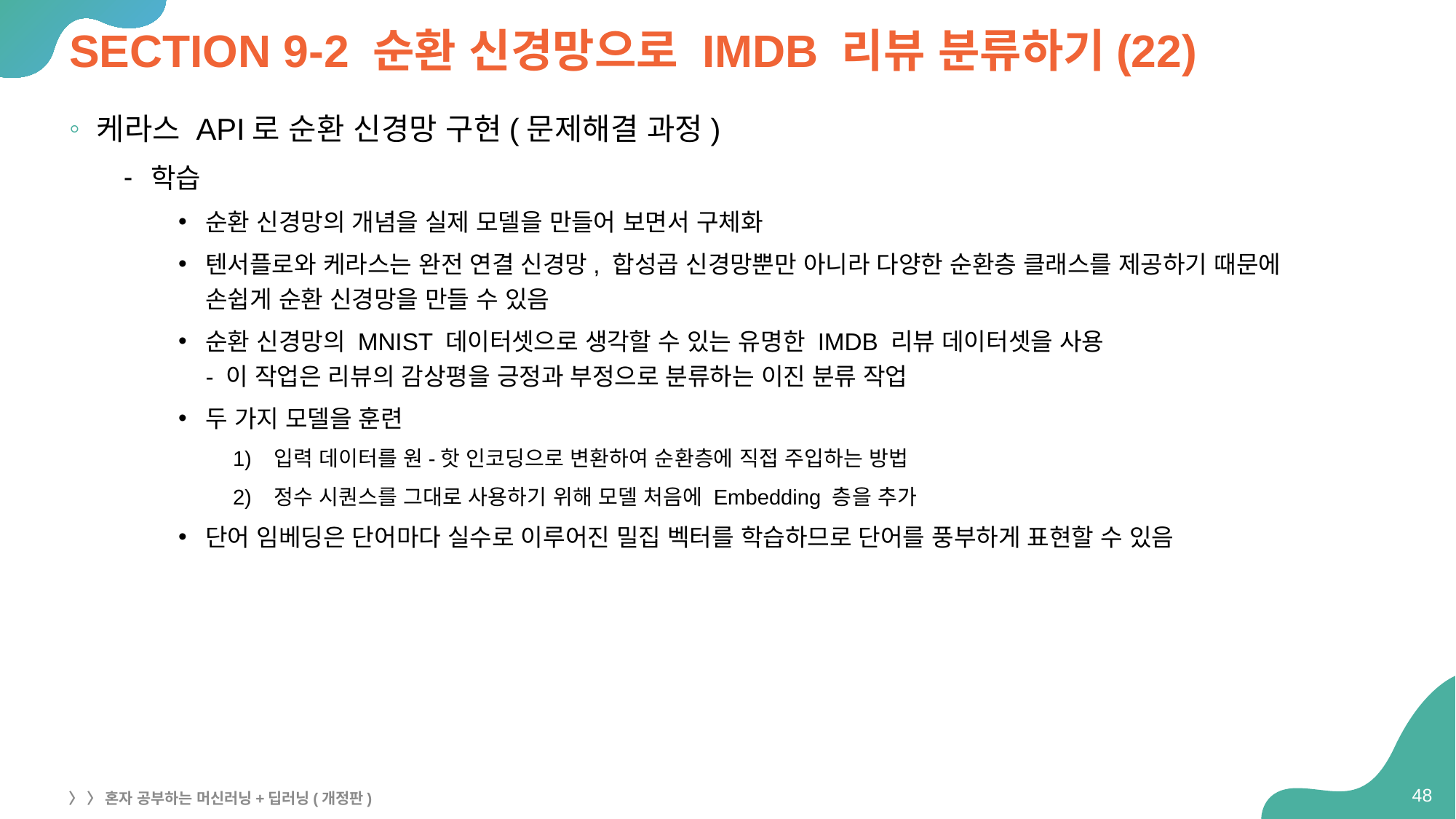

# SECTION 9-2 순환 신경망으로 IMDB 리뷰 분류하기(22)
케라스 API로 순환 신경망 구현(문제해결 과정)
학습
순환 신경망의 개념을 실제 모델을 만들어 보면서 구체화
텐서플로와 케라스는 완전 연결 신경망, 합성곱 신경망뿐만 아니라 다양한 순환층 클래스를 제공하기 때문에 손쉽게 순환 신경망을 만들 수 있음
순환 신경망의 MNIST 데이터셋으로 생각할 수 있는 유명한 IMDB 리뷰 데이터셋을 사용
- 이 작업은 리뷰의 감상평을 긍정과 부정으로 분류하는 이진 분류 작업
두 가지 모델을 훈련
입력 데이터를 원-핫 인코딩으로 변환하여 순환층에 직접 주입하는 방법
정수 시퀀스를 그대로 사용하기 위해 모델 처음에 Embedding 층을 추가
단어 임베딩은 단어마다 실수로 이루어진 밀집 벡터를 학습하므로 단어를 풍부하게 표현할 수 있음
48
〉 〉 혼자 공부하는 머신러닝+딥러닝(개정판)